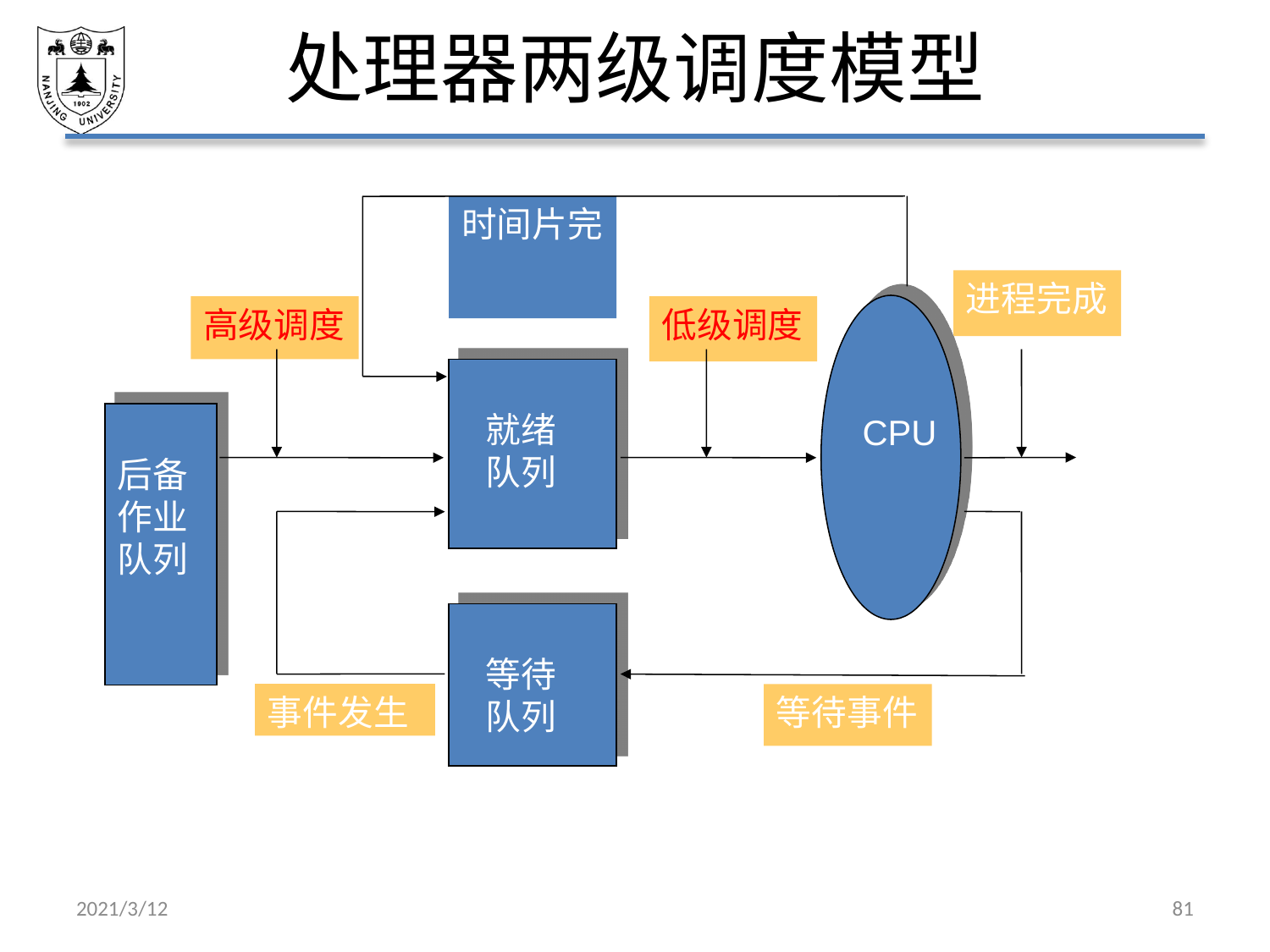

# 处理器两级调度模型

时间片完

进程完成

高级调度
低级调度

  就绪
  队列

后备
作业
队列
CPU

  等待
  队列

事件发生
等待事件
2021/3/12
81